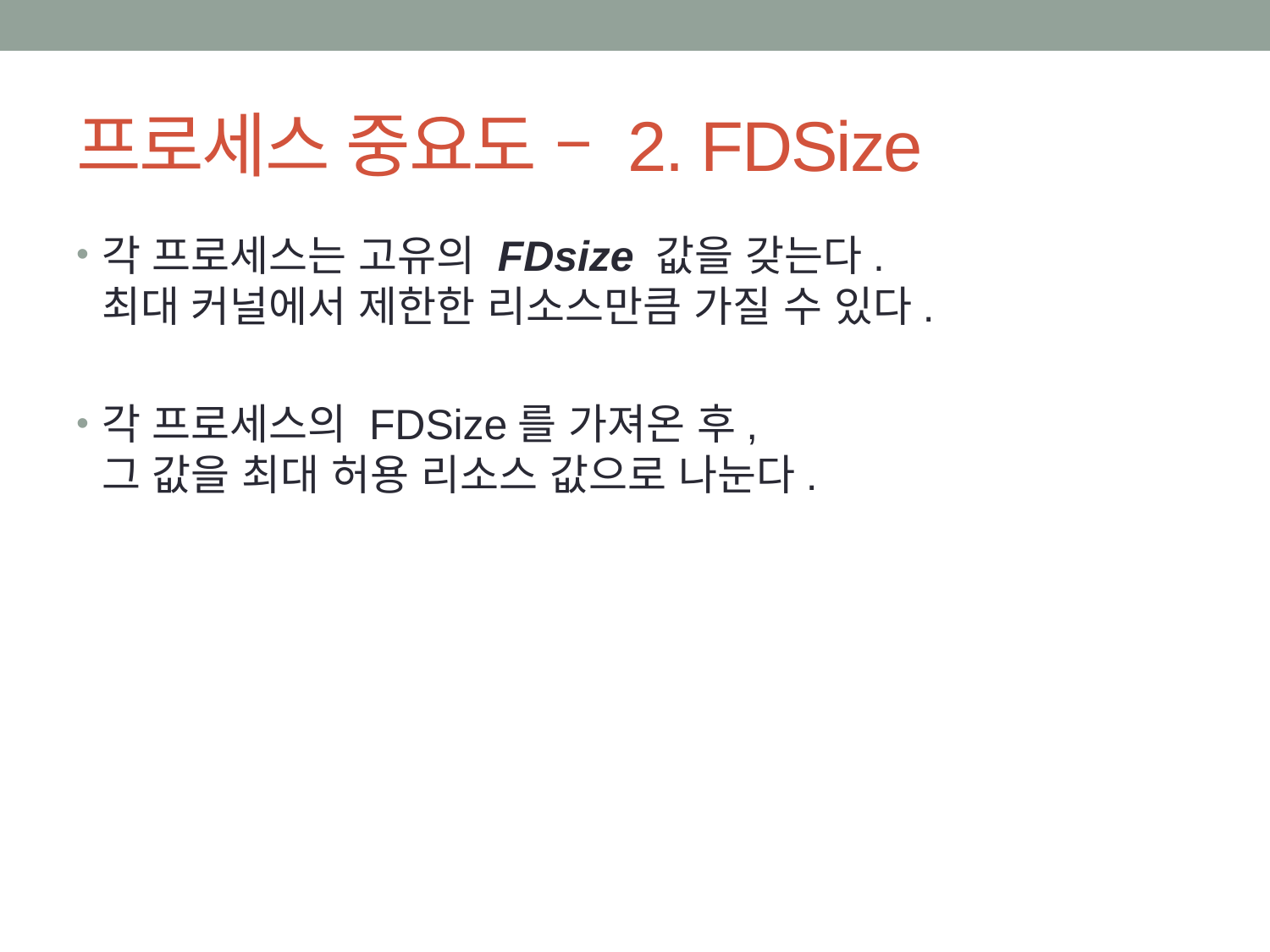

# 프로세스 중요도 – 2. FDSize
각 프로세스는 고유의 FDsize 값을 갖는다.
최대 커널에서 제한한 리소스만큼 가질 수 있다.

각 프로세스의 FDSize를 가져온 후,
그 값을 최대 허용 리소스 값으로 나눈다.